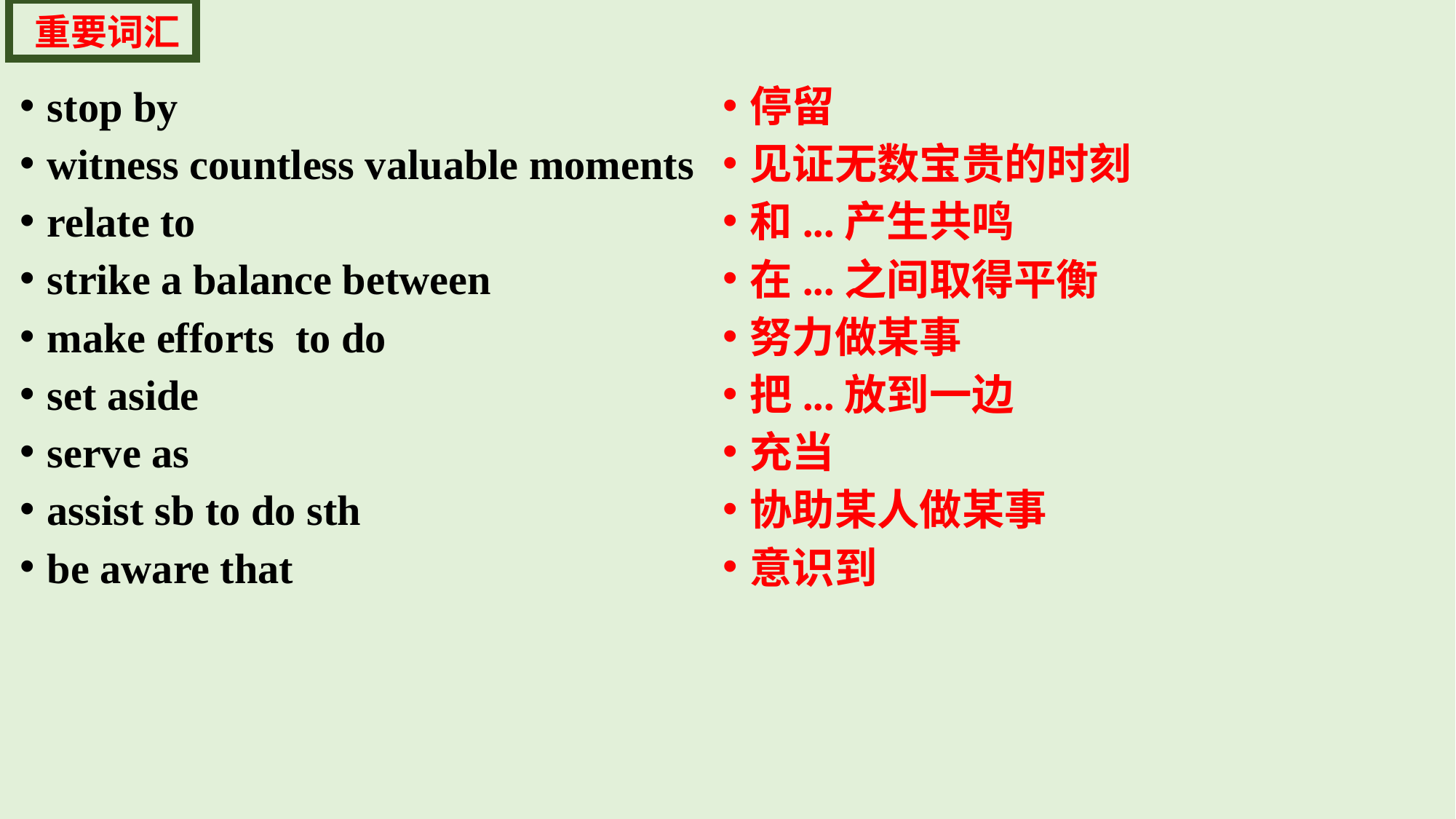

重要词汇
stop by
witness countless valuable moments
relate to
strike a balance between
make efforts  to do
set aside
serve as
assist sb to do sth
be aware that

停留
见证无数宝贵的时刻
和...产生共鸣
在...之间取得平衡
努力做某事
把...放到一边
充当
协助某人做某事
意识到